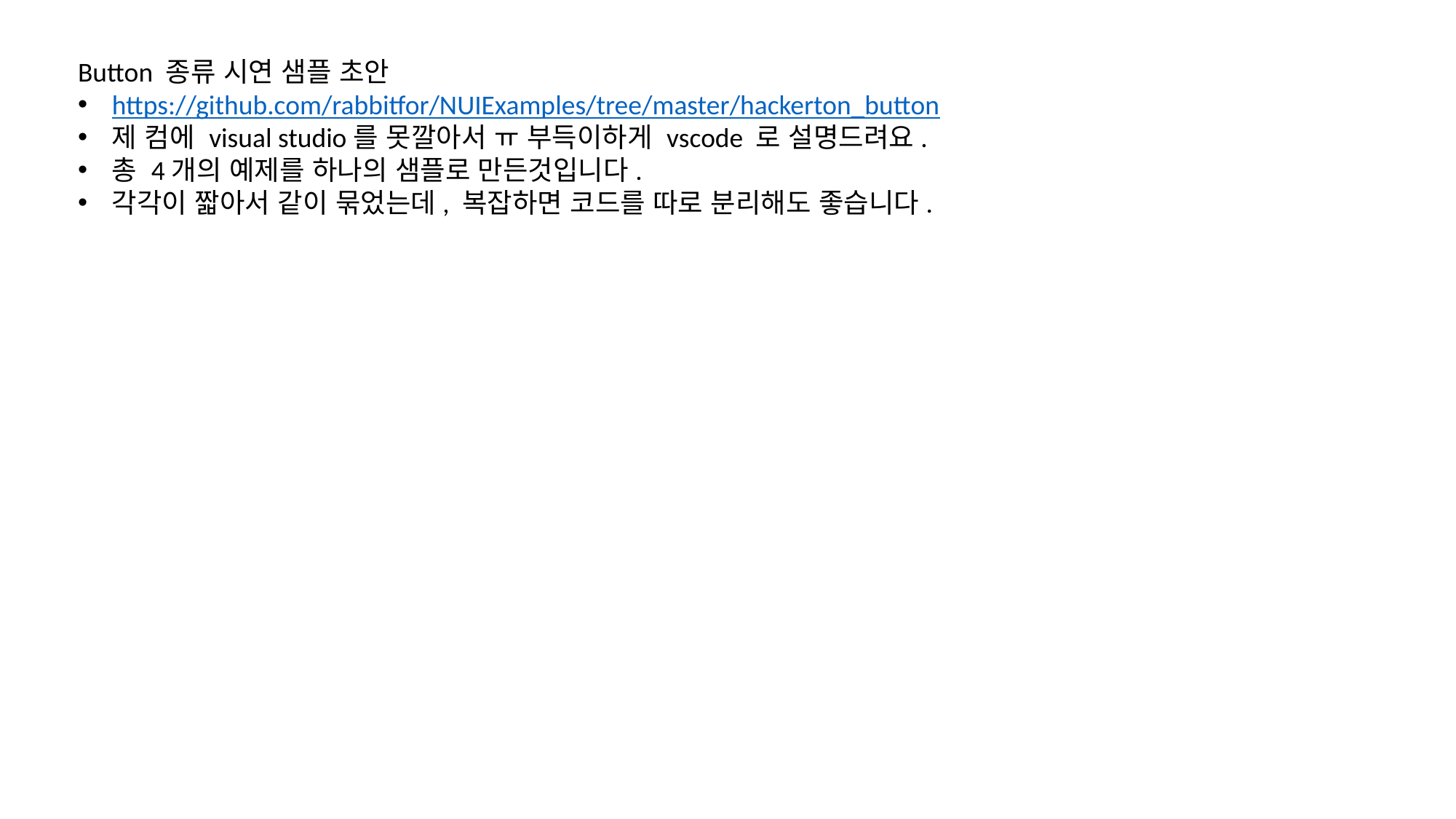

Button 종류 시연 샘플 초안
https://github.com/rabbitfor/NUIExamples/tree/master/hackerton_button
제 컴에 visual studio를 못깔아서 ㅠ 부득이하게 vscode 로 설명드려요.
총 4개의 예제를 하나의 샘플로 만든것입니다.
각각이 짧아서 같이 묶었는데, 복잡하면 코드를 따로 분리해도 좋습니다.